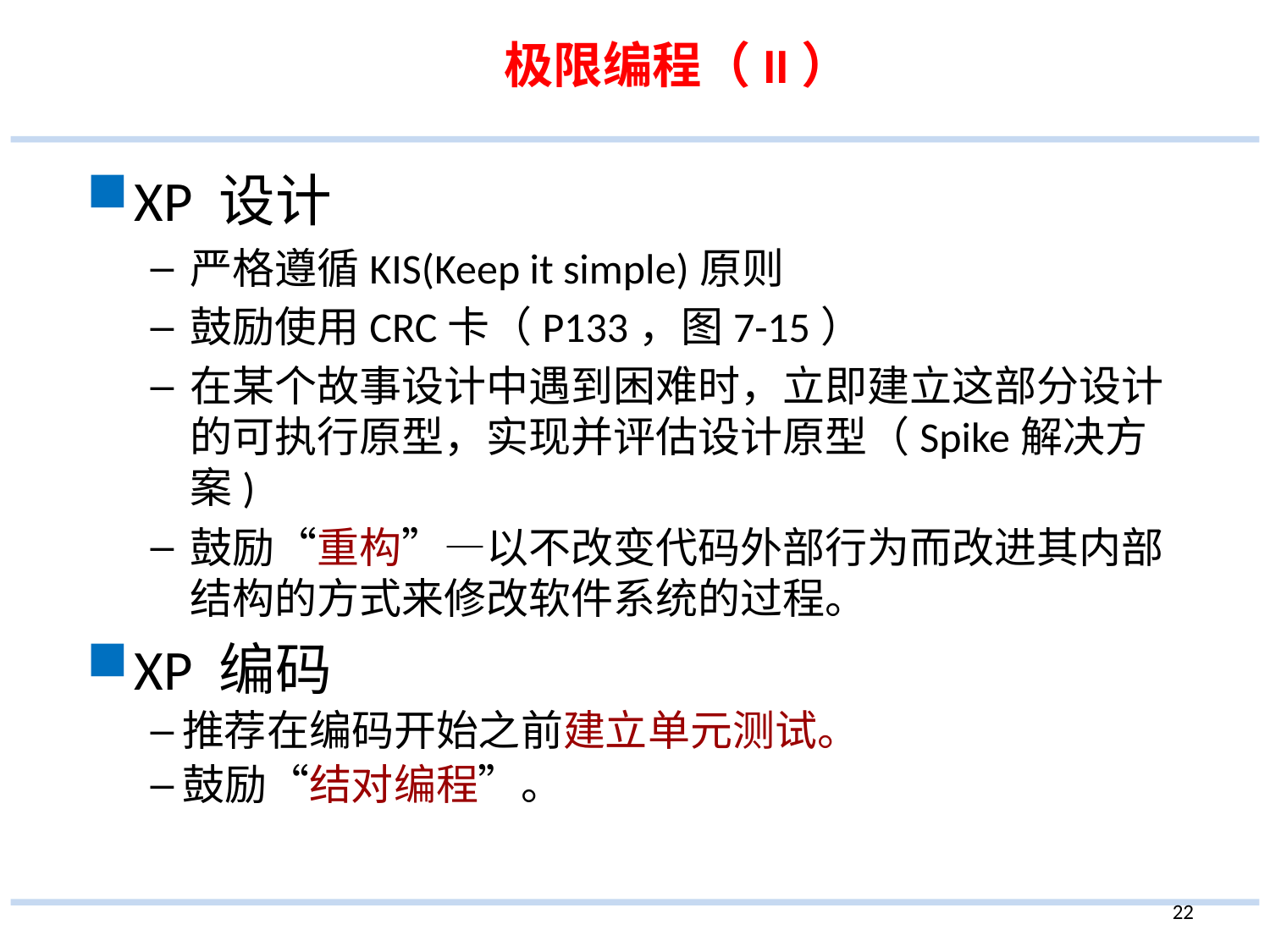

# 极限编程（II）
XP 设计
严格遵循KIS(Keep it simple)原则
鼓励使用CRC卡（P133，图7-15）
在某个故事设计中遇到困难时，立即建立这部分设计的可执行原型，实现并评估设计原型（Spike解决方案)
鼓励“重构”—以不改变代码外部行为而改进其内部结构的方式来修改软件系统的过程。
XP 编码
推荐在编码开始之前建立单元测试。
鼓励“结对编程”。
22